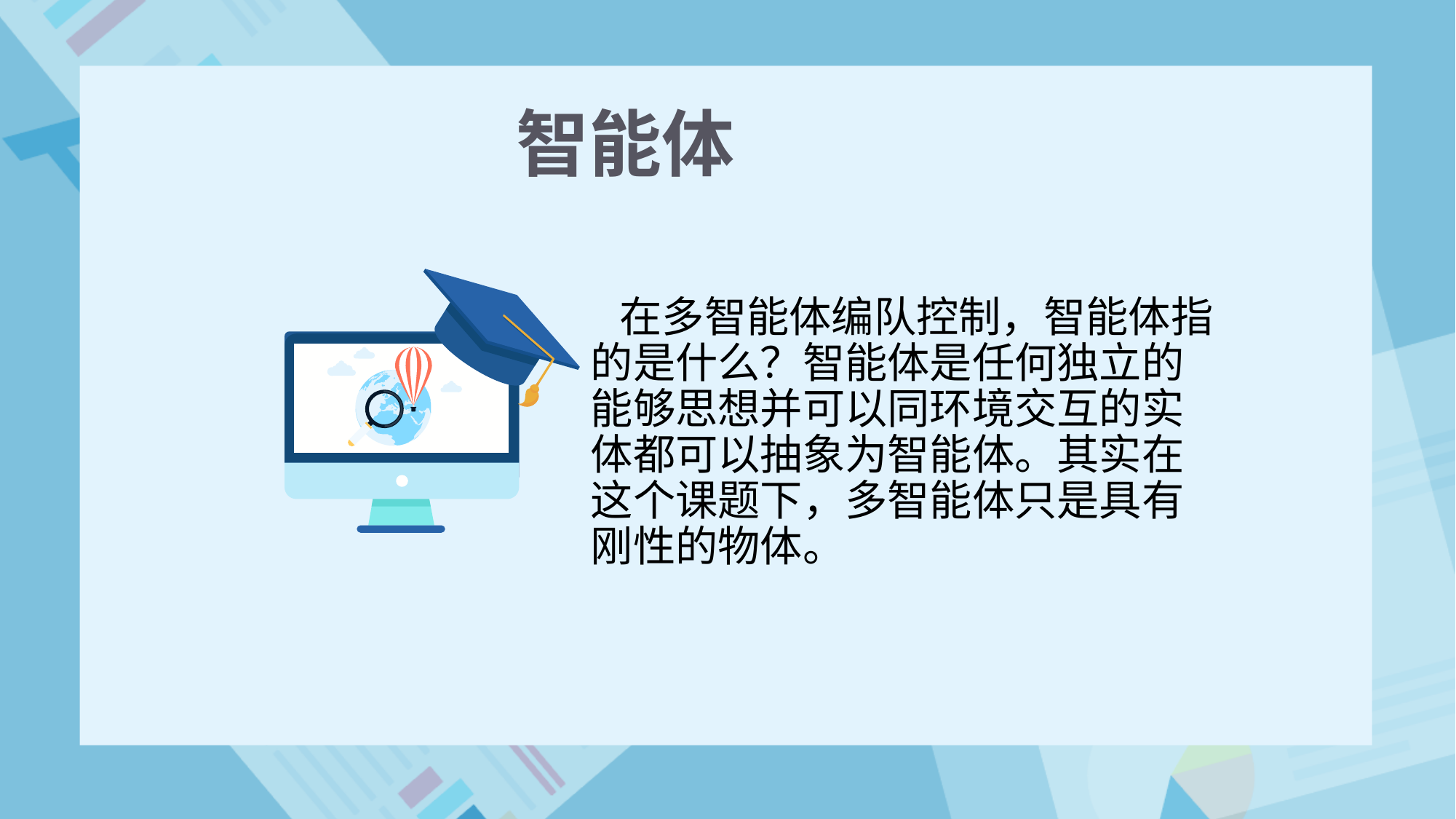

# 智能体
  在多智能体编队控制，智能体指的是什么？智能体是任何独立的能够思想并可以同环境交互的实体都可以抽象为智能体。其实在这个课题下，多智能体只是具有刚性的物体。